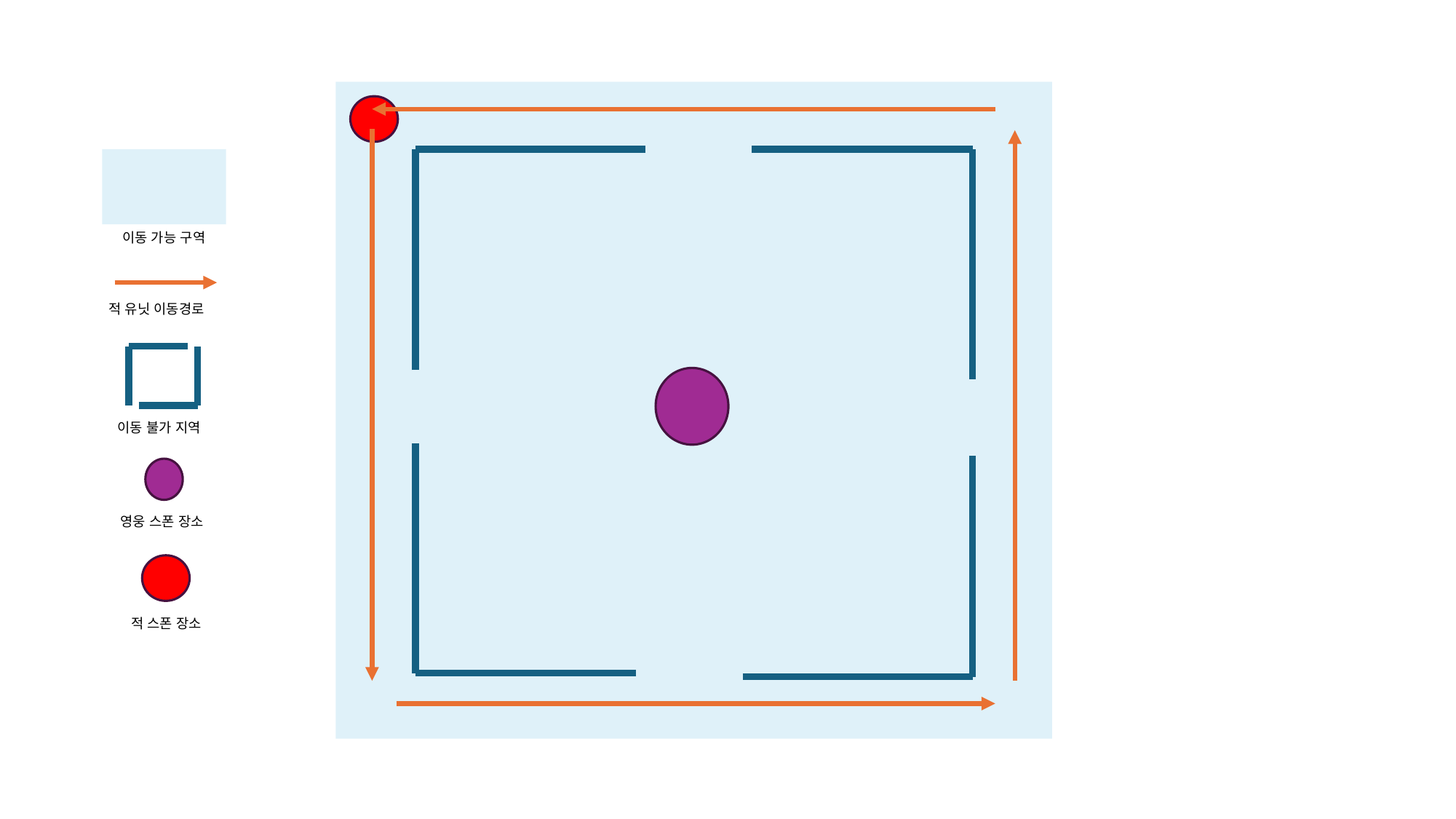

이동 가능 구역
적 유닛 이동경로

이동 불가 지역

영웅 스폰 장소

적 스폰 장소